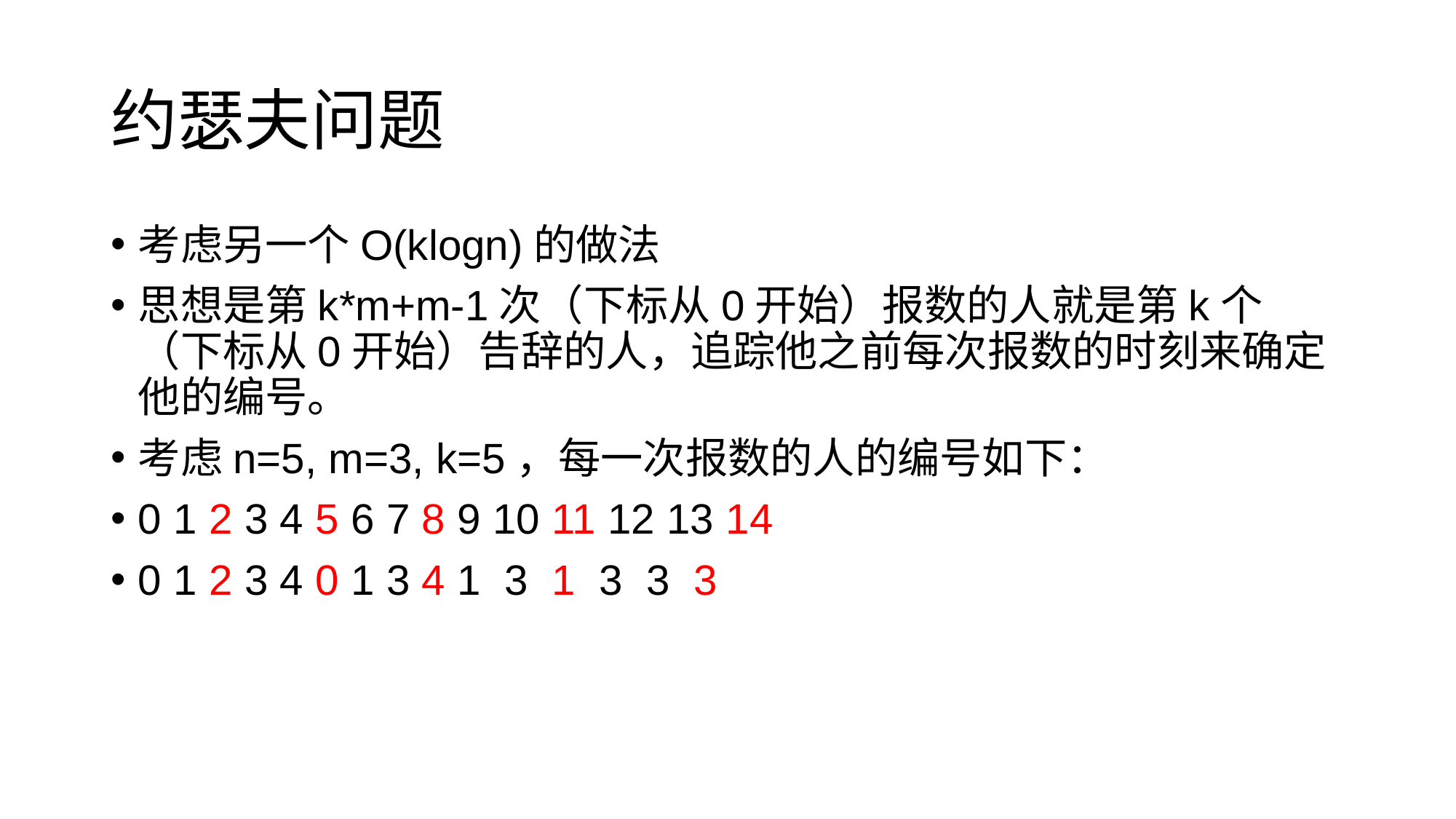

# 约瑟夫问题
考虑另一个O(klogn)的做法
思想是第k*m+m-1次（下标从0开始）报数的人就是第k个（下标从0开始）告辞的人，追踪他之前每次报数的时刻来确定他的编号。
考虑n=5, m=3, k=5，每一次报数的人的编号如下：
0 1 2 3 4 5 6 7 8 9 10 11 12 13 14
0 1 2 3 4 0 1 3 4 1  3  1  3  3  3